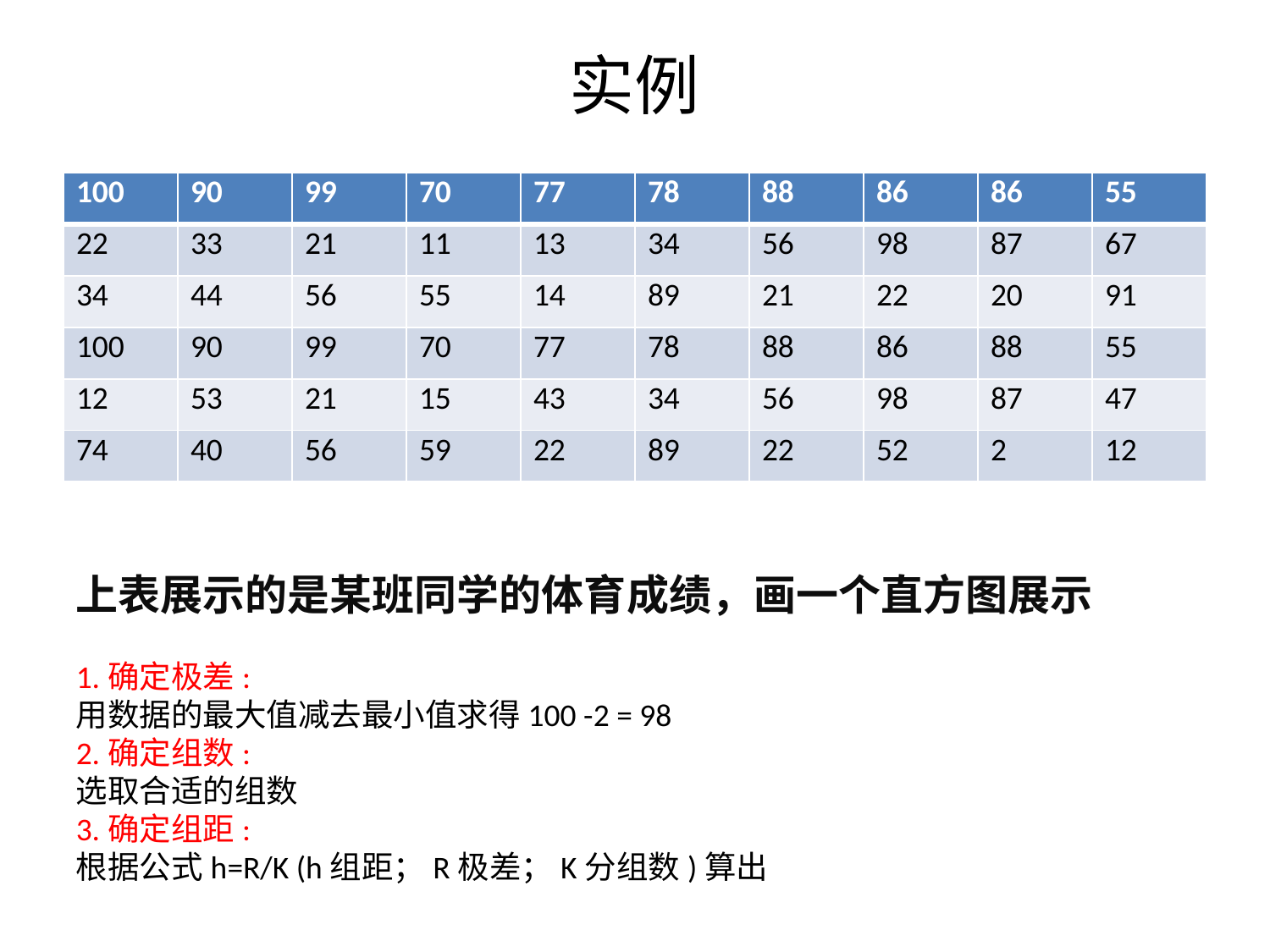

# 实例
| 100 | 90 | 99 | 70 | 77 | 78 | 88 | 86 | 86 | 55 |
| --- | --- | --- | --- | --- | --- | --- | --- | --- | --- |
| 22 | 33 | 21 | 11 | 13 | 34 | 56 | 98 | 87 | 67 |
| 34 | 44 | 56 | 55 | 14 | 89 | 21 | 22 | 20 | 91 |
| 100 | 90 | 99 | 70 | 77 | 78 | 88 | 86 | 88 | 55 |
| 12 | 53 | 21 | 15 | 43 | 34 | 56 | 98 | 87 | 47 |
| 74 | 40 | 56 | 59 | 22 | 89 | 22 | 52 | 2 | 12 |
上表展示的是某班同学的体育成绩，画一个直方图展示

1.确定极差:
用数据的最大值减去最小值求得100 -2 = 98
2.确定组数:
选取合适的组数
3.确定组距:
根据公式h=R/K (h组距；R极差；K分组数)算出